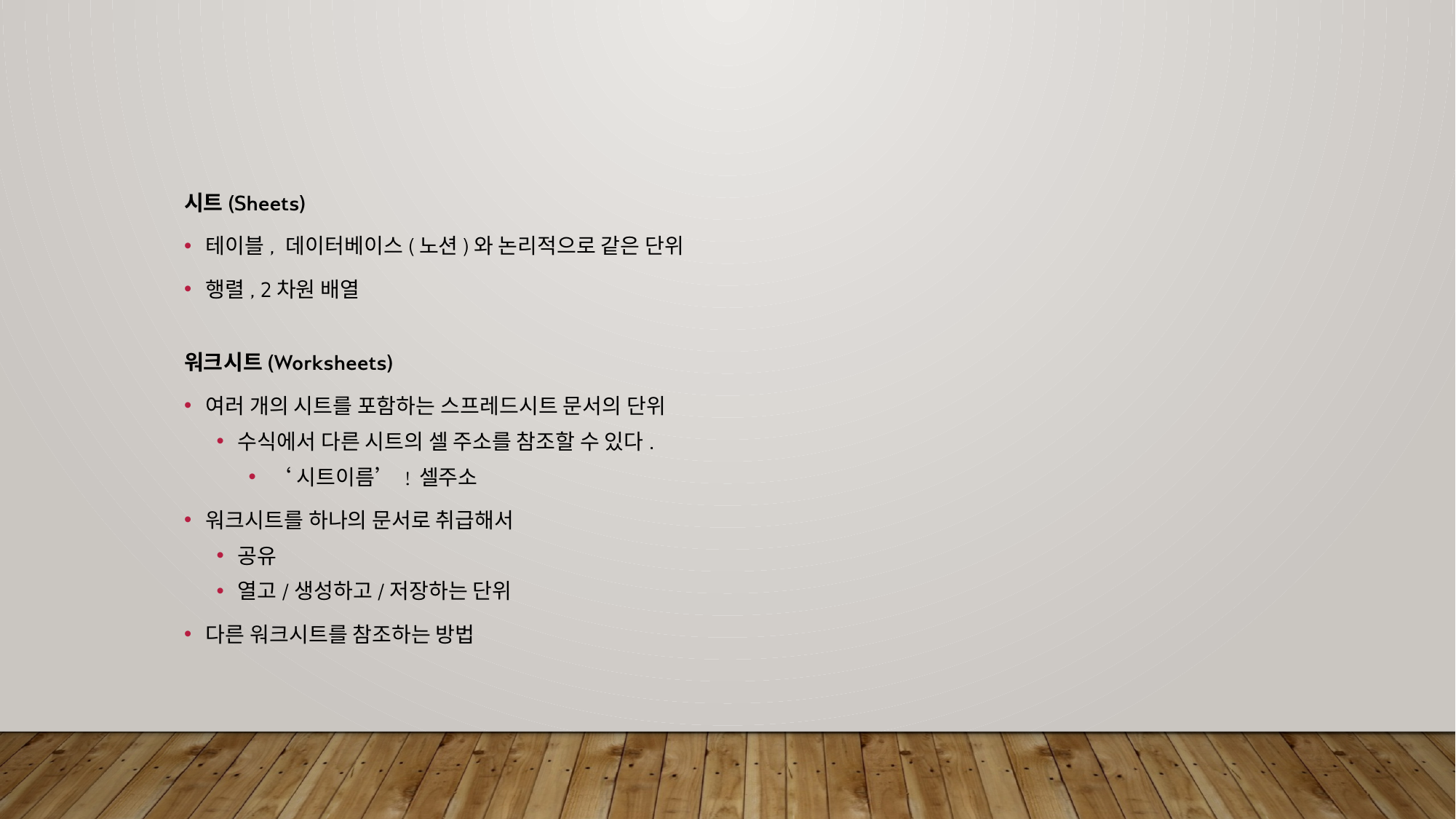

시트(Sheets)
테이블, 데이터베이스(노션)와 논리적으로 같은 단위
행렬, 2차원 배열
워크시트(Worksheets)
여러 개의 시트를 포함하는 스프레드시트 문서의 단위
수식에서 다른 시트의 셀 주소를 참조할 수 있다.
‘시트이름’!셀주소
워크시트를 하나의 문서로 취급해서
공유
열고/생성하고/저장하는 단위
다른 워크시트를 참조하는 방법